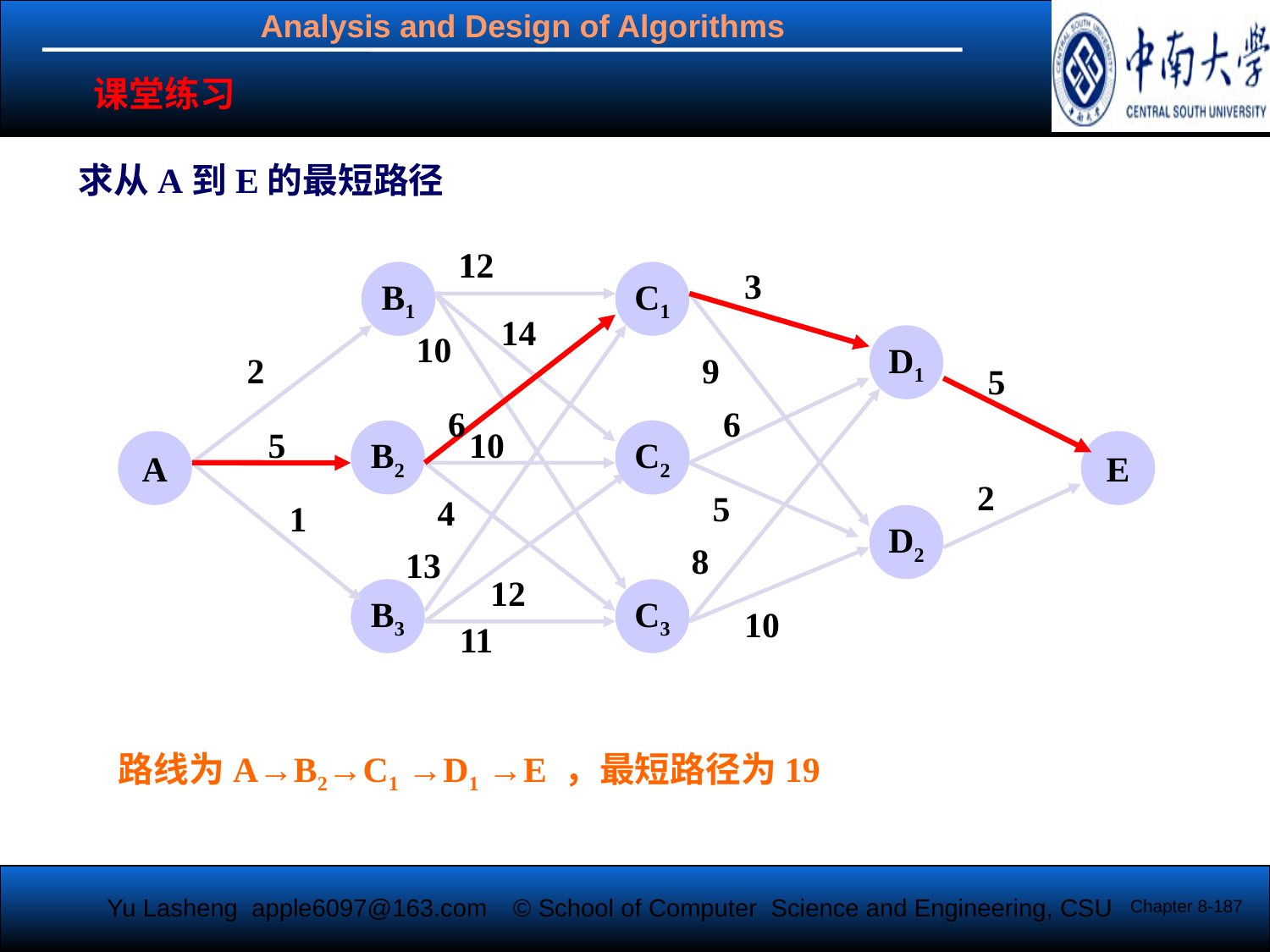

课堂练习
求从A到E的最短路径
1
12
3
B1
C1

14

10

D1
2
9
5

6
6
5
10
B2

C2
A
E

2

5
4

1
D2
8
13

12
B3
C3
10
11

路线为A→B2→C1 →D1 →E ，最短路径为19
Chapter 8-187